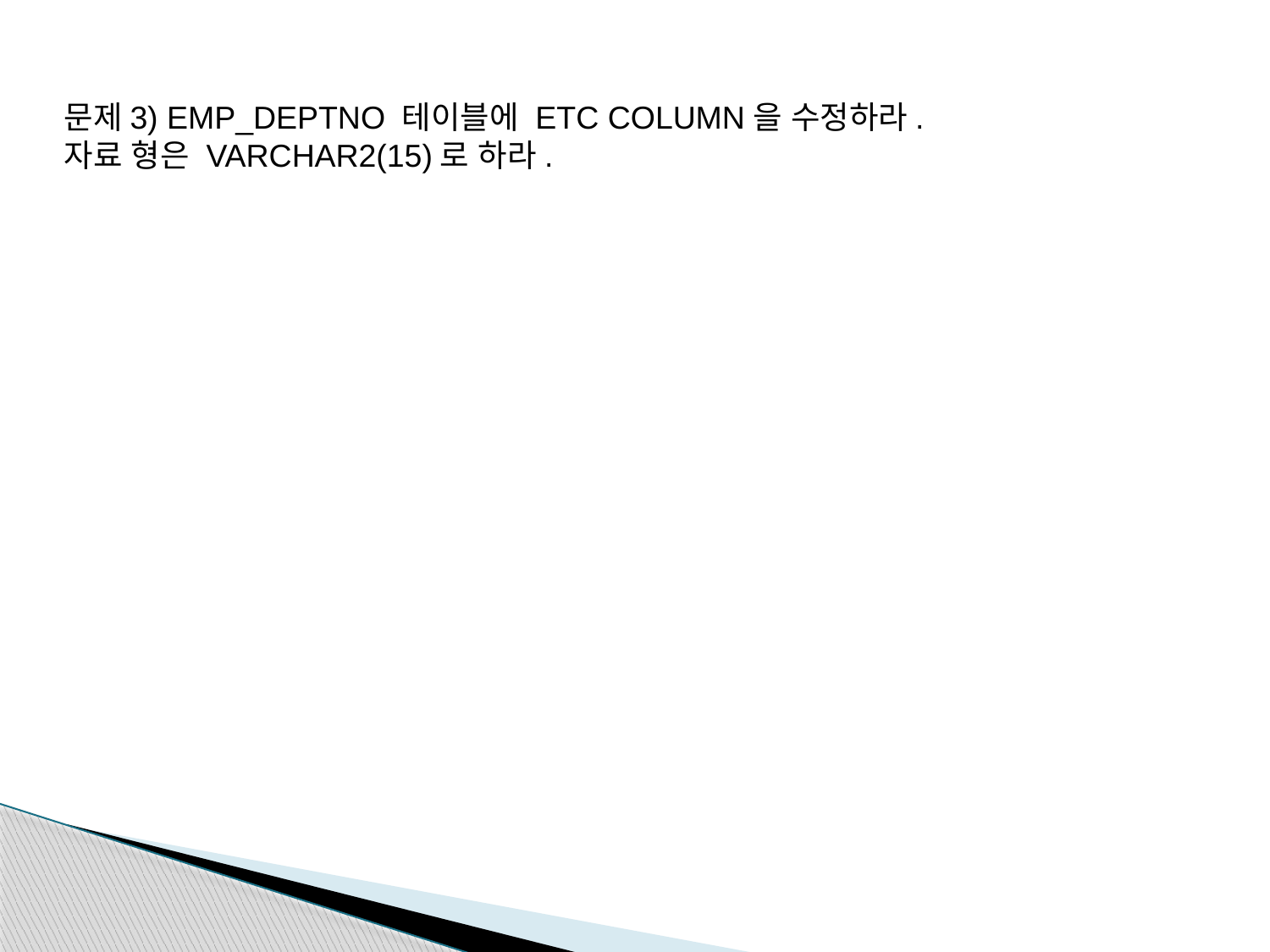

문제3) EMP_DEPTNO 테이블에 ETC COLUMN을 수정하라.
자료 형은 VARCHAR2(15)로 하라.